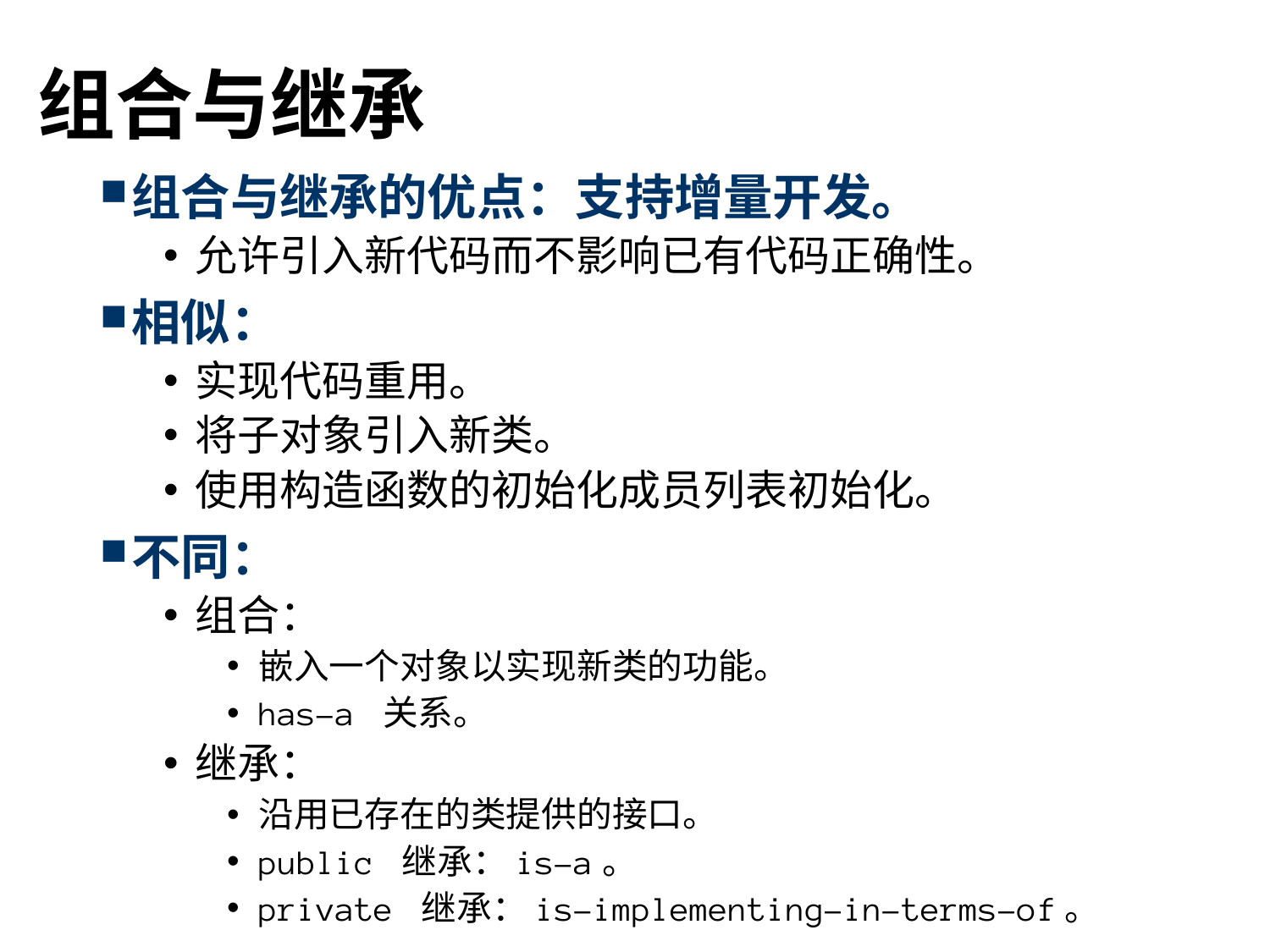

# 组合与继承
组合与继承的优点：支持增量开发。
允许引入新代码而不影响已有代码正确性。
相似：
实现代码重用。
将子对象引入新类。
使用构造函数的初始化成员列表初始化。
不同：
组合：
嵌入一个对象以实现新类的功能。
has-a 关系。
继承：
沿用已存在的类提供的接口。
public 继承：is-a。
private 继承：is-implementing-in-terms-of。